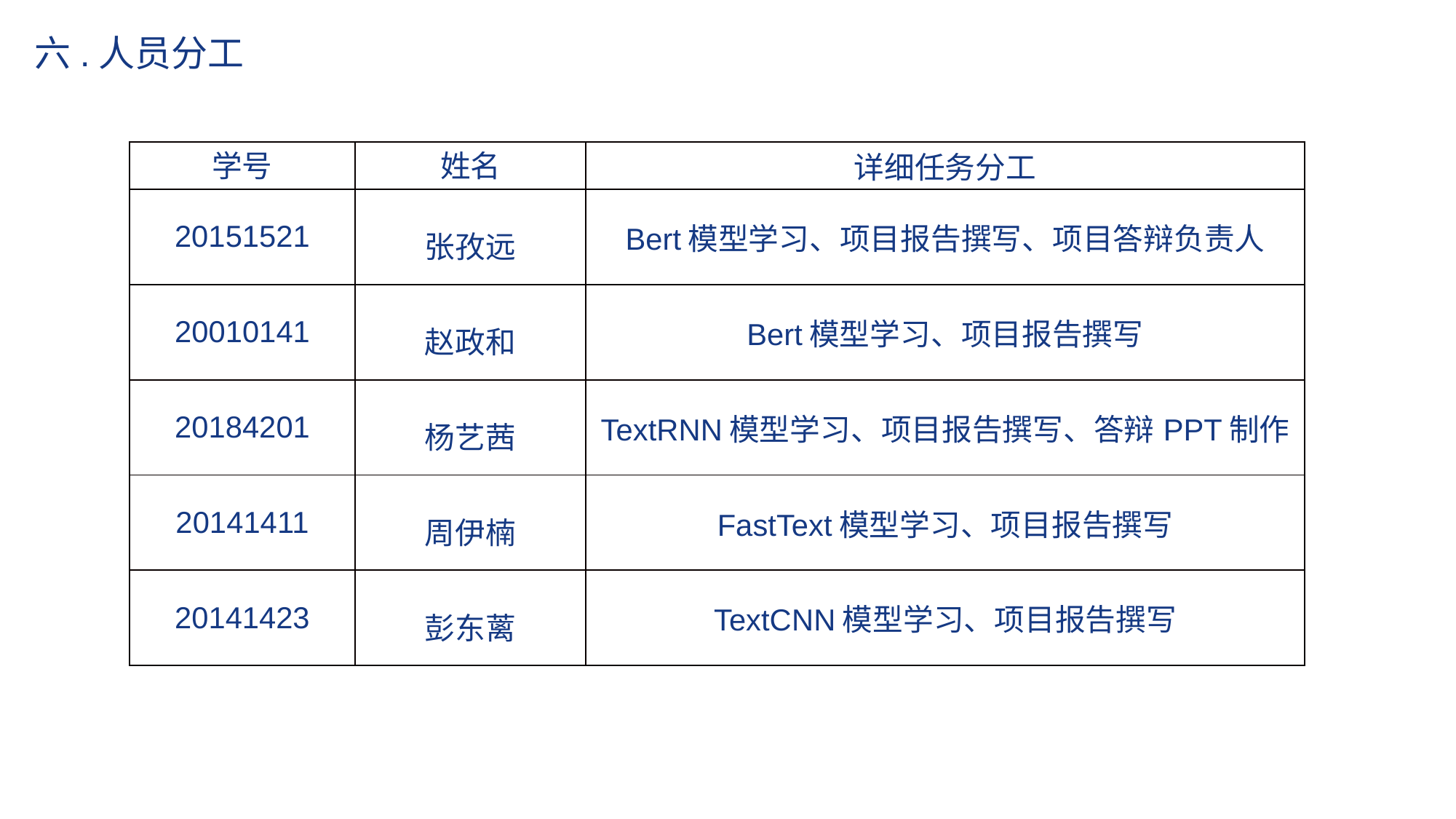

六.人员分工
| 学号 | 姓名 | 详细任务分工 |
| --- | --- | --- |
| 20151521 | 张孜远 | Bert模型学习、项目报告撰写、项目答辩负责人 |
| 20010141 | 赵政和 | Bert模型学习、项目报告撰写 |
| 20184201 | 杨艺茜 | TextRNN模型学习、项目报告撰写、答辩PPT制作 |
| 20141411 | 周伊楠 | FastText模型学习、项目报告撰写 |
| 20141423 | 彭东蓠 | TextCNN模型学习、项目报告撰写 |